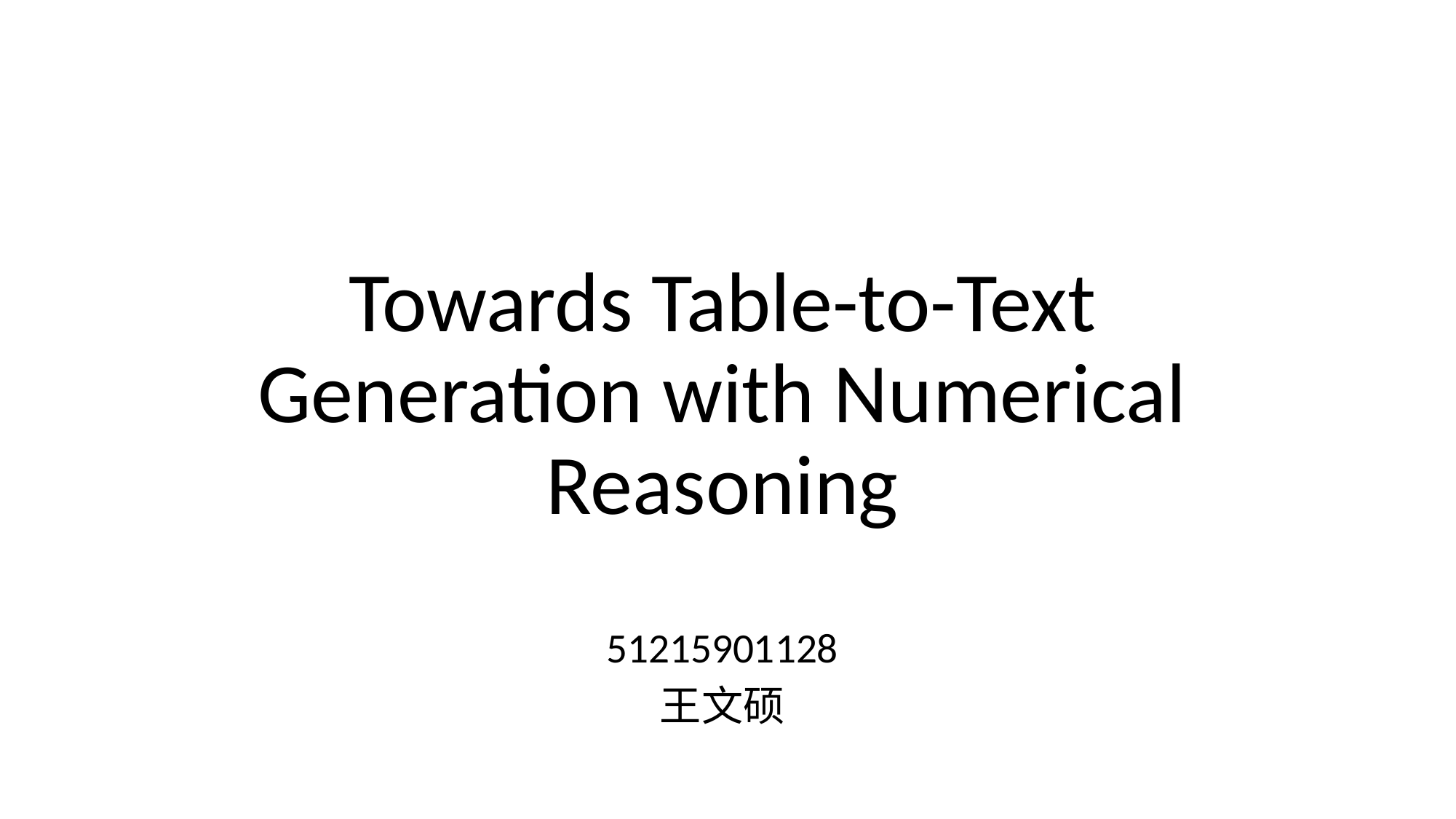

# Towards Table-to-Text Generation with Numerical Reasoning
51215901128
王文硕